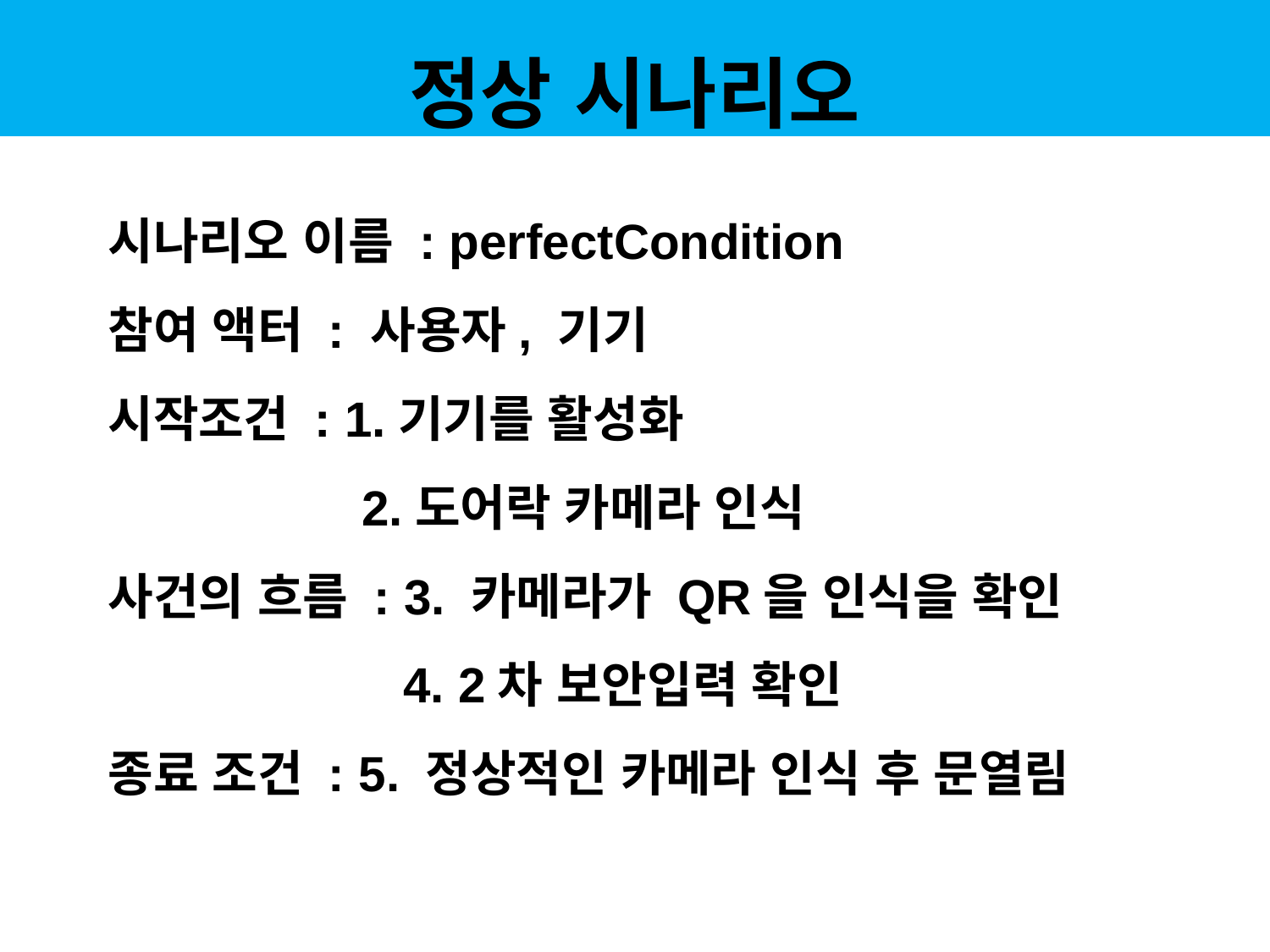

# 정상 시나리오
시나리오 이름 : perfectCondition
참여 액터 : 사용자, 기기
시작조건 : 1.기기를 활성화
		2.도어락 카메라 인식
사건의 흐름 : 3. 카메라가 QR을 인식을 확인
		   4. 2차 보안입력 확인
종료 조건 : 5. 정상적인 카메라 인식 후 문열림